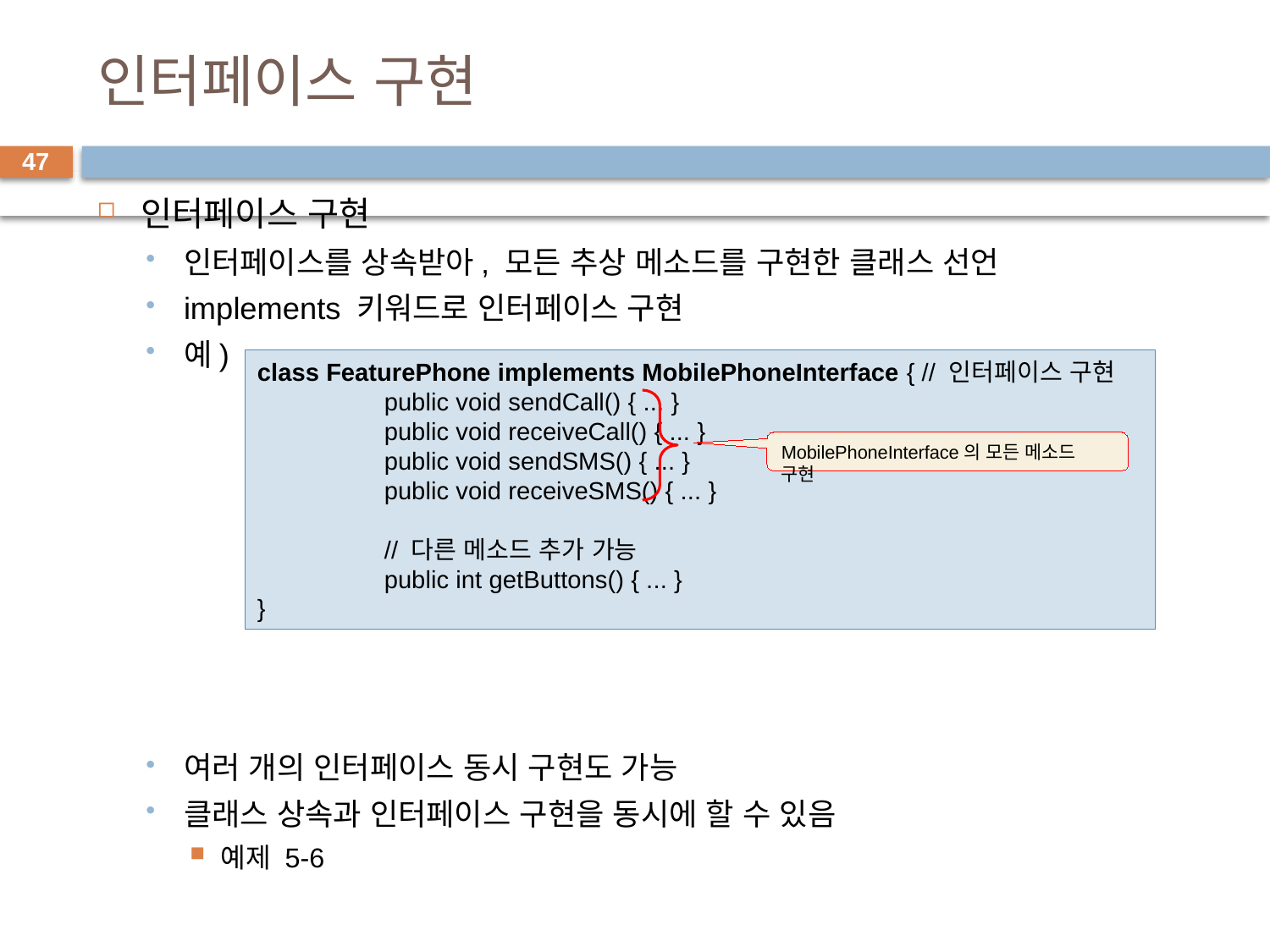

# 인터페이스 구현
47
인터페이스 구현
인터페이스를 상속받아, 모든 추상 메소드를 구현한 클래스 선언
implements 키워드로 인터페이스 구현
예)

여러 개의 인터페이스 동시 구현도 가능
클래스 상속과 인터페이스 구현을 동시에 할 수 있음
예제 5-6
class FeaturePhone implements MobilePhoneInterface { // 인터페이스 구현
	public void sendCall() { ... }
	public void receiveCall() { ... }
	public void sendSMS() { ... }
	public void receiveSMS() { ... }

	// 다른 메소드 추가 가능
	public int getButtons() { ... }
}

MobilePhoneInterface의 모든 메소드 구현